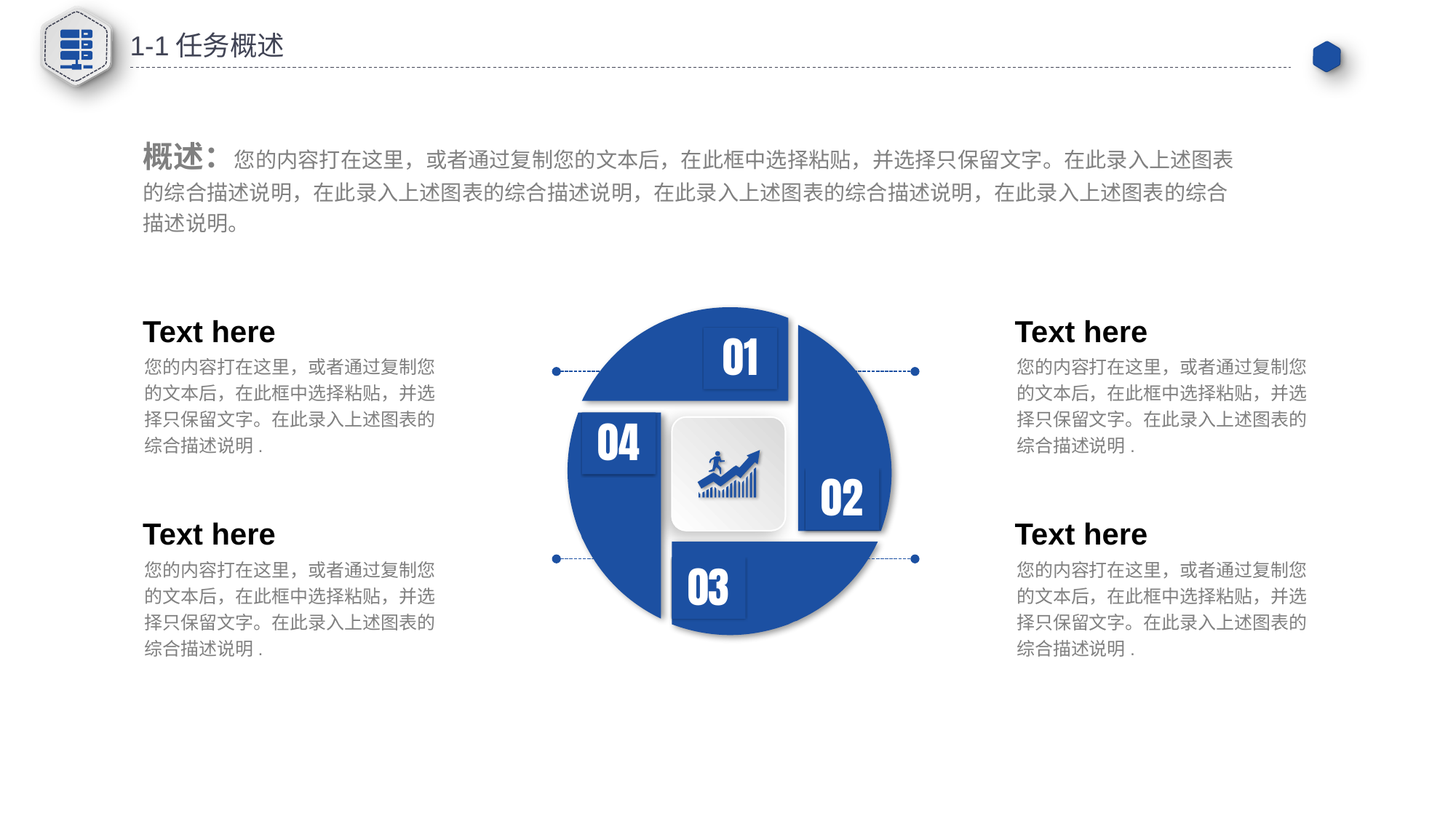

1-1任务概述

概述：您的内容打在这里，或者通过复制您的文本后，在此框中选择粘贴，并选择只保留文字。在此录入上述图表的综合描述说明，在此录入上述图表的综合描述说明，在此录入上述图表的综合描述说明，在此录入上述图表的综合描述说明。
Text here
Text here

01

02
您的内容打在这里，或者通过复制您的文本后，在此框中选择粘贴，并选择只保留文字。在此录入上述图表的综合描述说明.
您的内容打在这里，或者通过复制您的文本后，在此框中选择粘贴，并选择只保留文字。在此录入上述图表的综合描述说明.
04

Text here
Text here

03
您的内容打在这里，或者通过复制您的文本后，在此框中选择粘贴，并选择只保留文字。在此录入上述图表的综合描述说明.
您的内容打在这里，或者通过复制您的文本后，在此框中选择粘贴，并选择只保留文字。在此录入上述图表的综合描述说明.